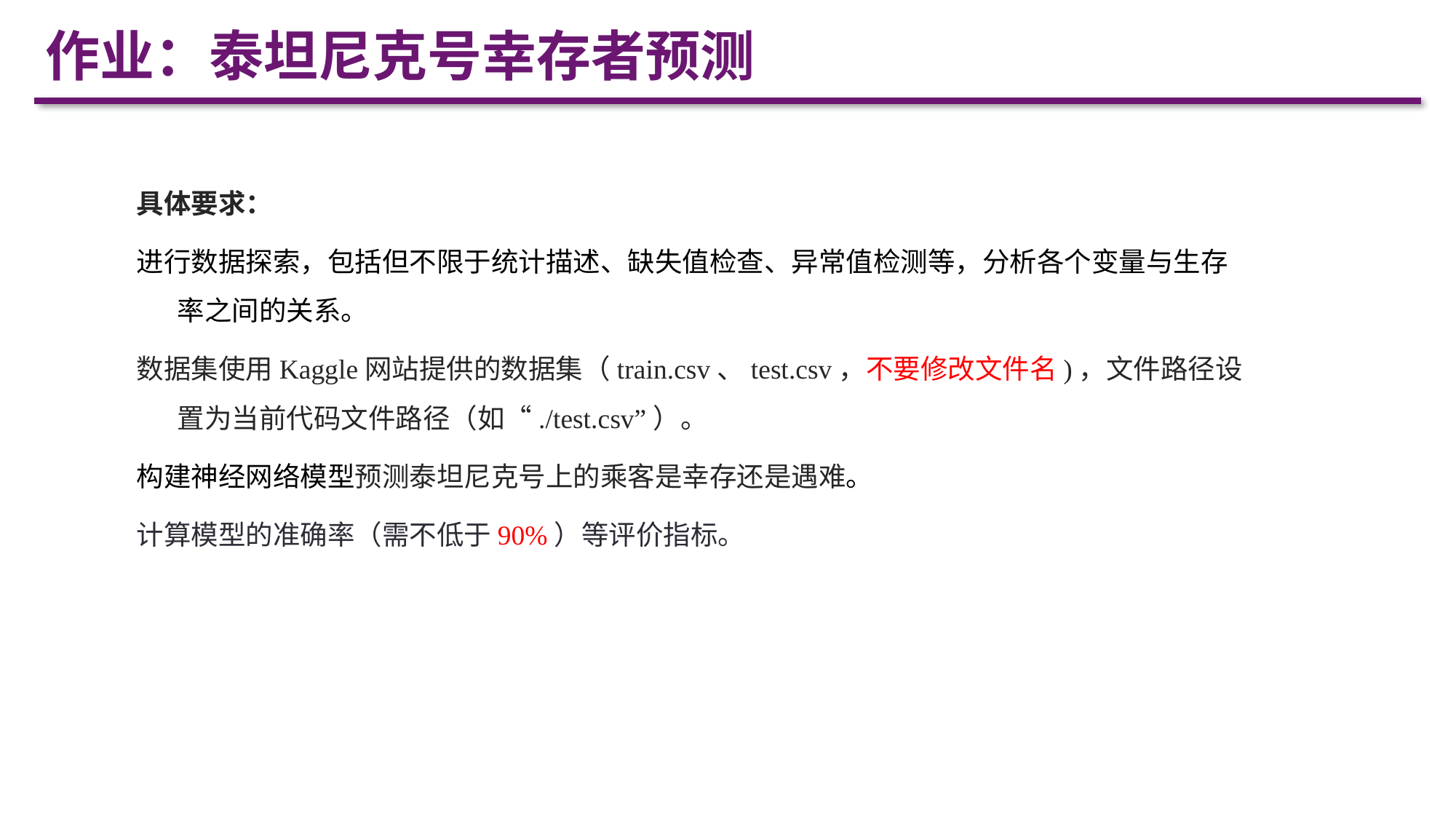

题目数据
作业：泰坦尼克号幸存者预测
具体要求：
进行数据探索，包括但不限于统计描述、缺失值检查、异常值检测等，分析各个变量与生存率之间的关系。
数据集使用Kaggle网站提供的数据集（train.csv、test.csv，不要修改文件名)，文件路径设置为当前代码文件路径（如“./test.csv”）。
构建神经网络模型预测泰坦尼克号上的乘客是幸存还是遇难。
计算模型的准确率（需不低于90%）等评价指标。